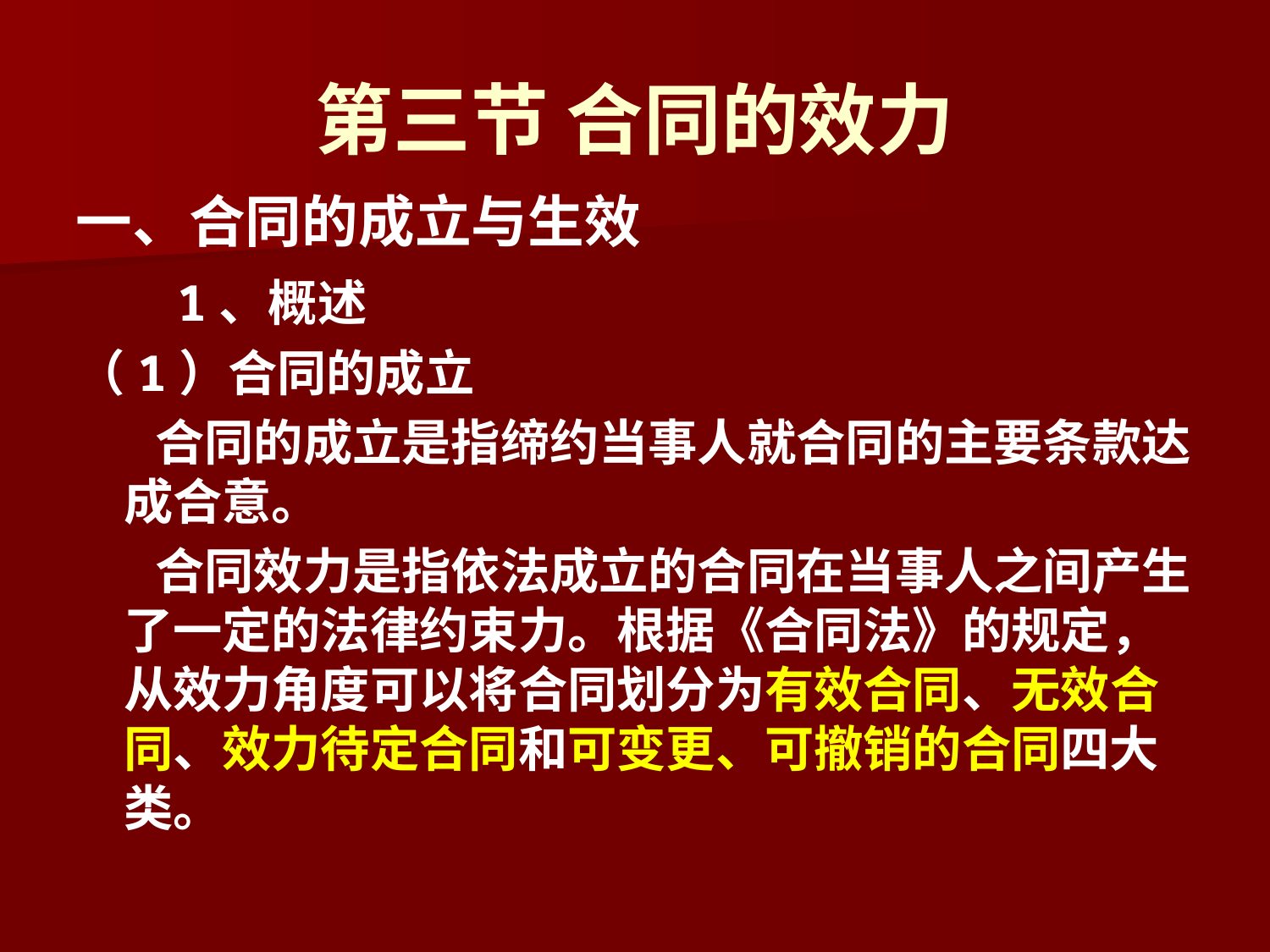

# 第三节 合同的效力
一、合同的成立与生效
   1、概述
（1）合同的成立
      合同的成立是指缔约当事人就合同的主要条款达成合意。
      合同效力是指依法成立的合同在当事人之间产生了一定的法律约束力。根据《合同法》的规定，从效力角度可以将合同划分为有效合同、无效合同、效力待定合同和可变更、可撤销的合同四大类。
9